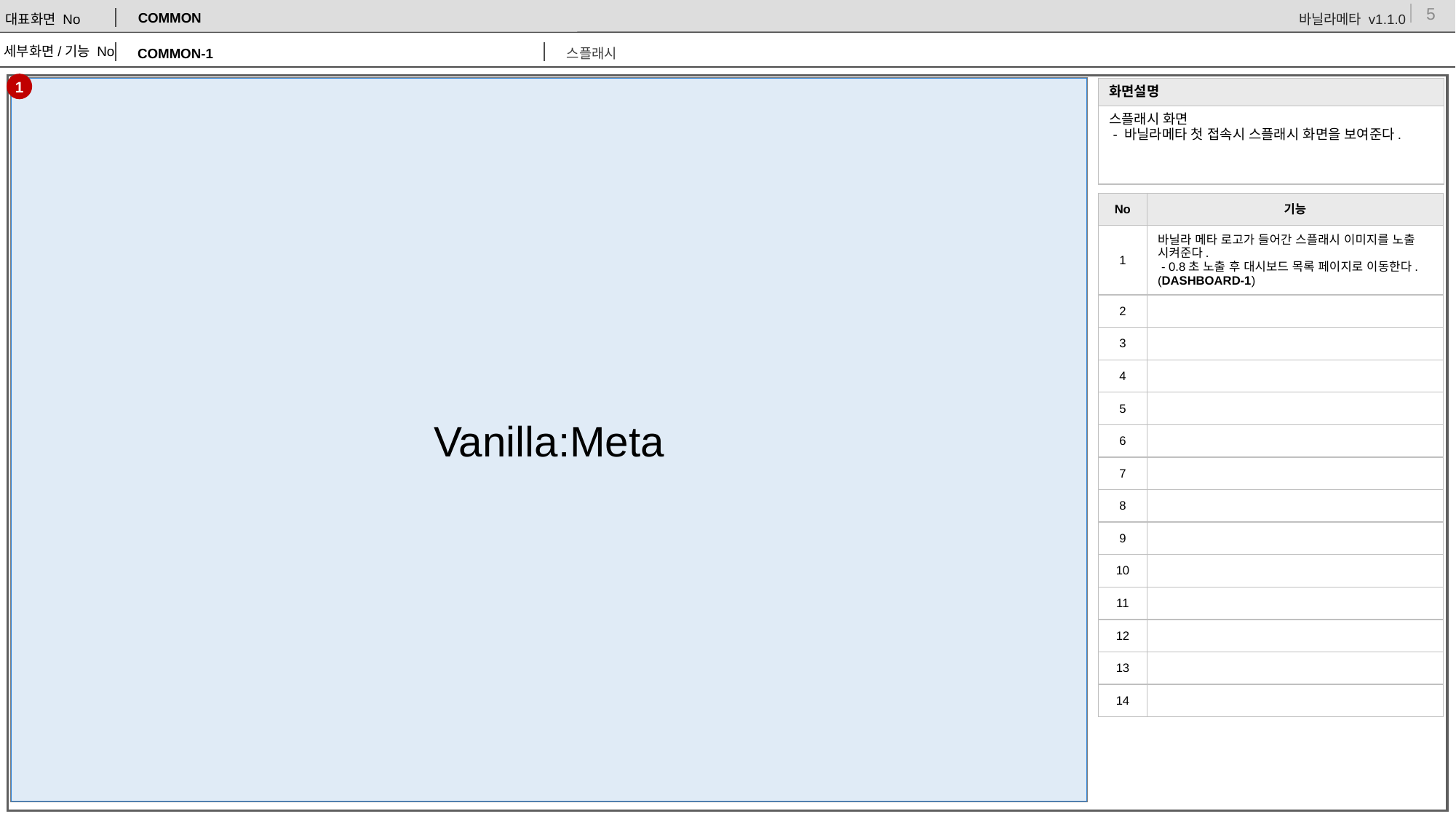

COMMON
COMMON-1
스플래시
1

Vanilla:Meta
| 화면설명 |
| --- |
| 스플래시 화면 - 바닐라메타 첫 접속시 스플래시 화면을 보여준다. |
| No | 기능 |
| --- | --- |
| 1 | 바닐라 메타 로고가 들어간 스플래시 이미지를 노출 시켜준다. - 0.8초 노출 후 대시보드 목록 페이지로 이동한다.(DASHBOARD-1) |
| 2 |  |
| 3 |  |
| 4 |  |
| 5 |  |
| 6 |  |
| 7 |  |
| 8 |  |
| 9 |  |
| 10 |  |
| 11 |  |
| 12 |  |
| 13 |  |
| 14 |  |